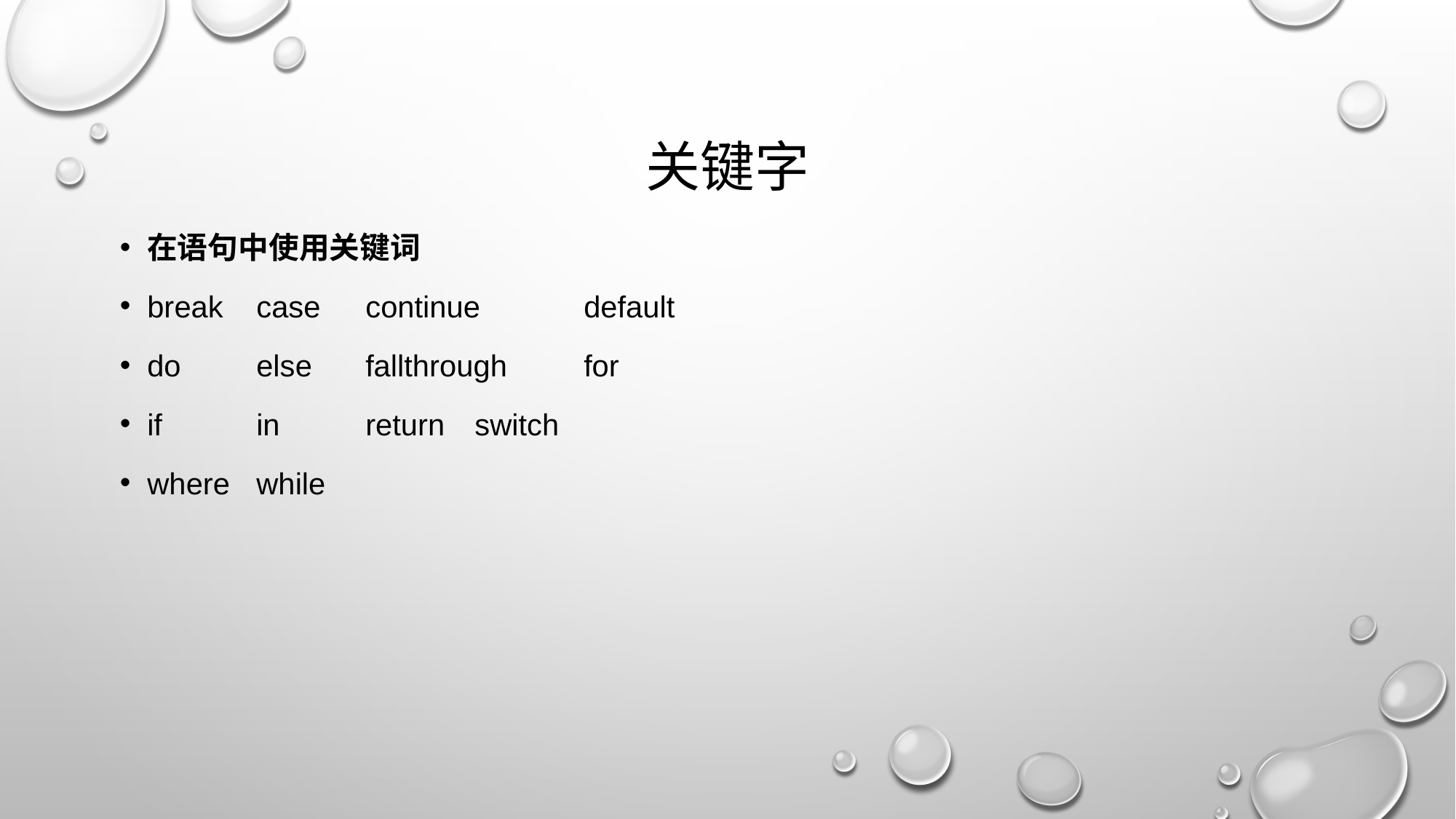

# 关键字
在语句中使用关键词
break	case	continue	default
do	else	fallthrough	for
if	in	return	switch
where	while